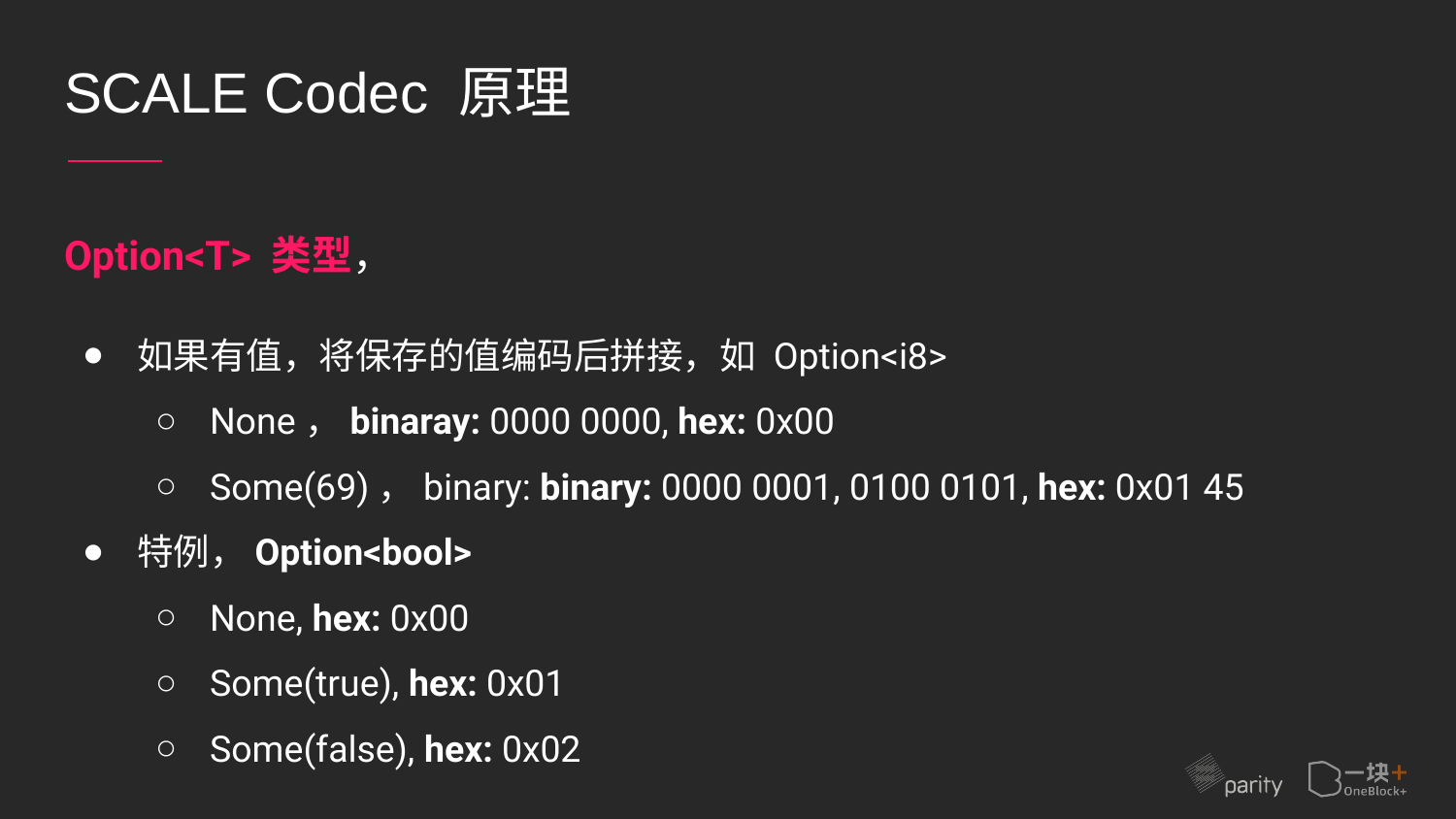

# SCALE Codec 原理
Option<T> 类型，
如果有值，将保存的值编码后拼接，如 Option<i8>
None，binaray: 0000 0000, hex: 0x00
Some(69)，binary: binary: 0000 0001, 0100 0101, hex: 0x01 45
特例，Option<bool>
None, hex: 0x00
Some(true), hex: 0x01
Some(false), hex: 0x02